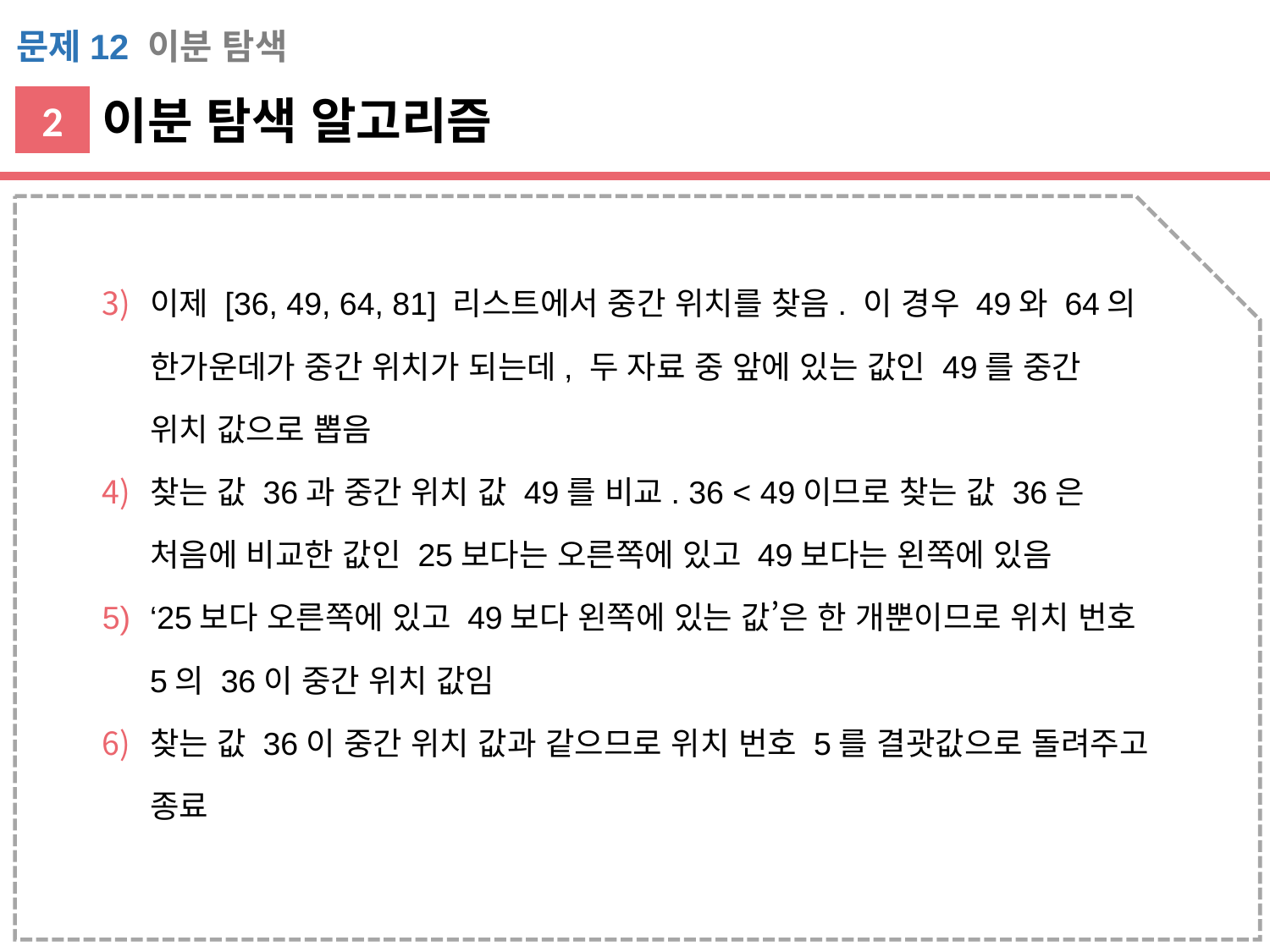

문제12 이분 탐색
이분 탐색 알고리즘
2

이제 [36, 49, 64, 81] 리스트에서 중간 위치를 찾음. 이 경우 49와 64의
한가운데가 중간 위치가 되는데, 두 자료 중 앞에 있는 값인 49를 중간
위치 값으로 뽑음
찾는 값 36과 중간 위치 값 49를 비교. 36 < 49이므로 찾는 값 36은 처음에 비교한 값인 25보다는 오른쪽에 있고 49보다는 왼쪽에 있음
‘25보다 오른쪽에 있고 49보다 왼쪽에 있는 값’은 한 개뿐이므로 위치 번호 5의 36이 중간 위치 값임
찾는 값 36이 중간 위치 값과 같으므로 위치 번호 5를 결괏값으로 돌려주고 종료